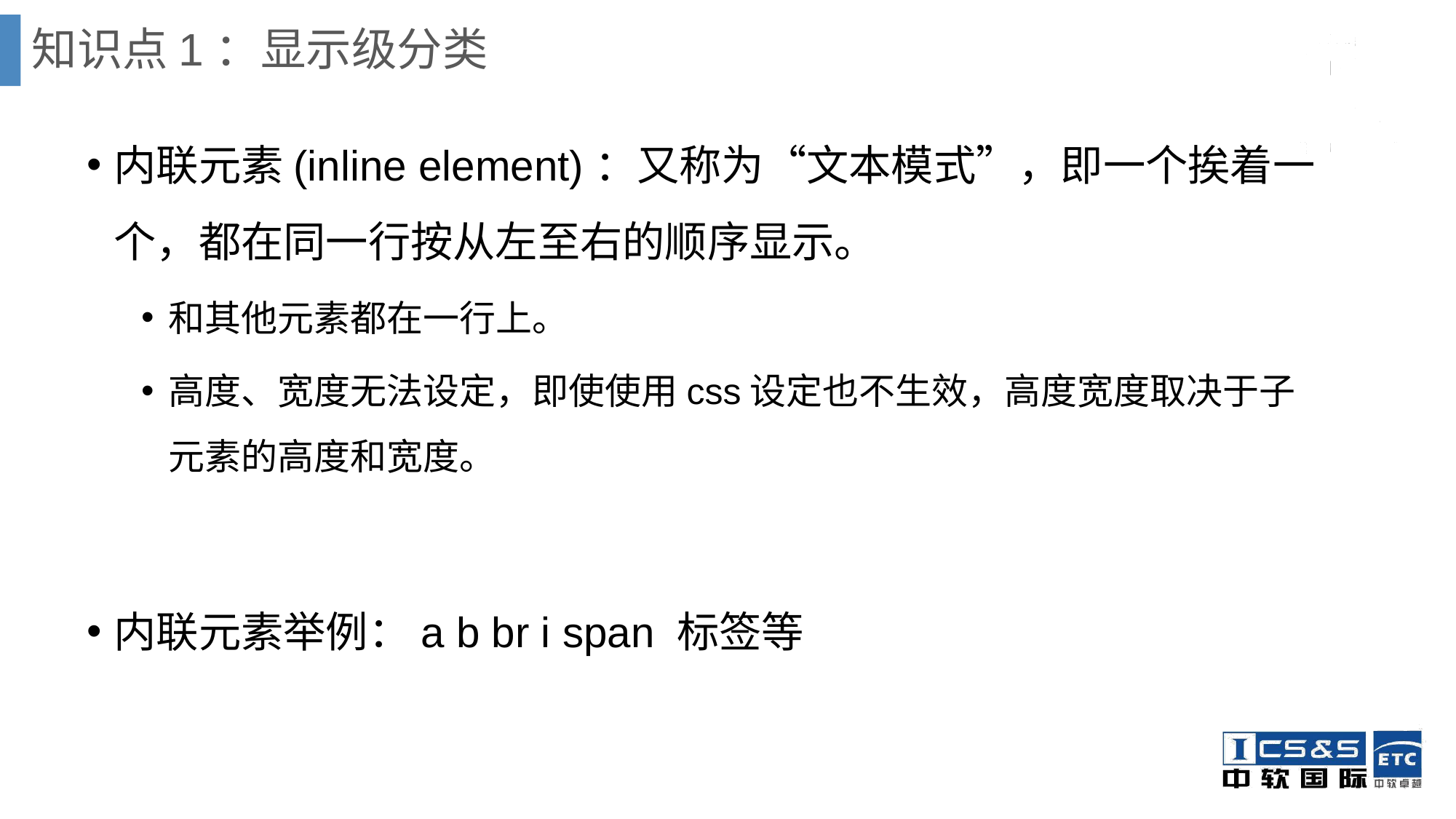

# 知识点1：显示级分类
内联元素(inline element)：又称为“文本模式”，即一个挨着一个，都在同一行按从左至右的顺序显示。
和其他元素都在一行上。
高度、宽度无法设定，即使使用css设定也不生效，高度宽度取决于子元素的高度和宽度。

内联元素举例：a b br i span 标签等